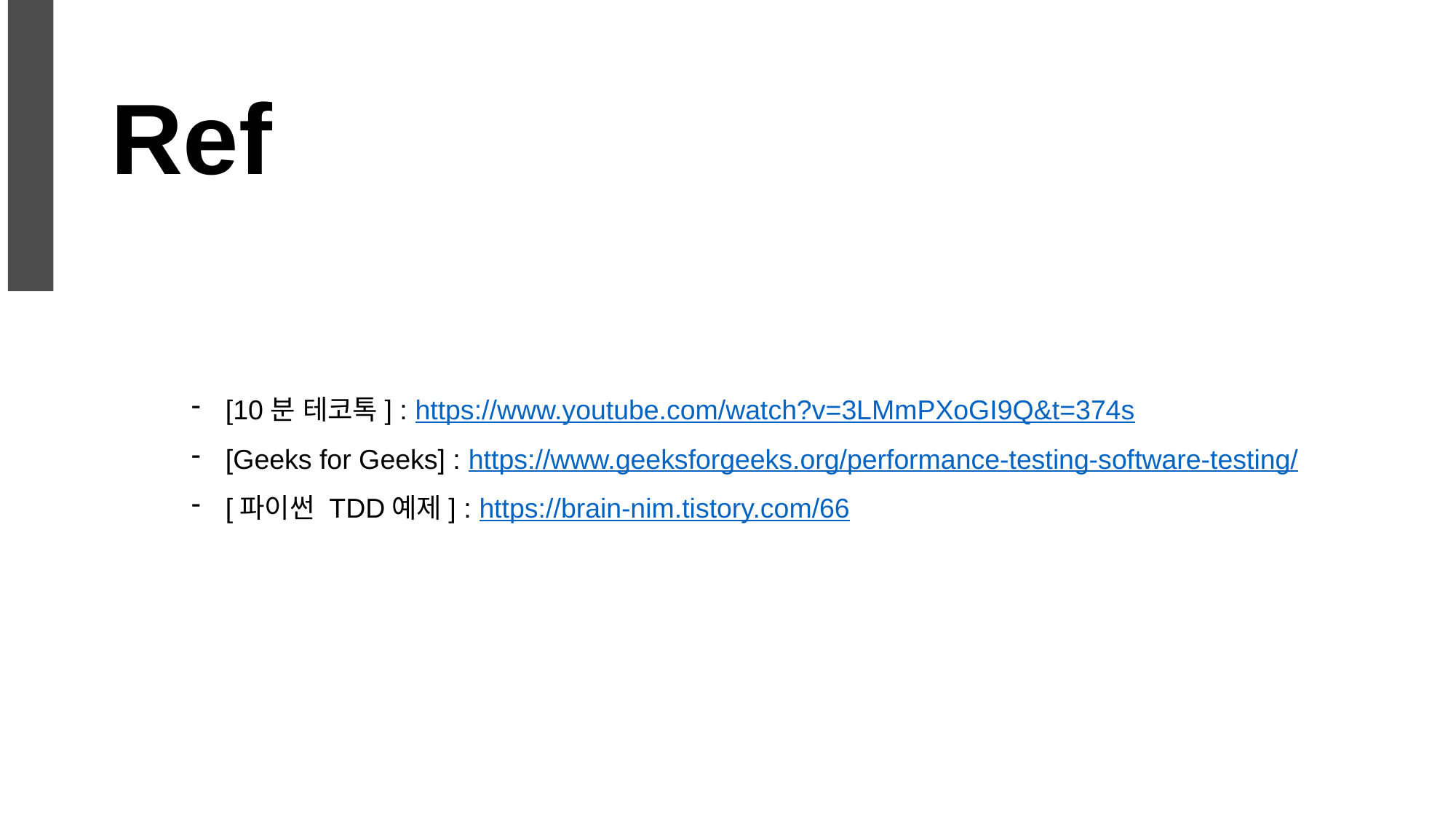

# Ref
[10분 테코톡] : https://www.youtube.com/watch?v=3LMmPXoGI9Q&t=374s
[Geeks for Geeks] : https://www.geeksforgeeks.org/performance-testing-software-testing/
[파이썬 TDD예제] : https://brain-nim.tistory.com/66